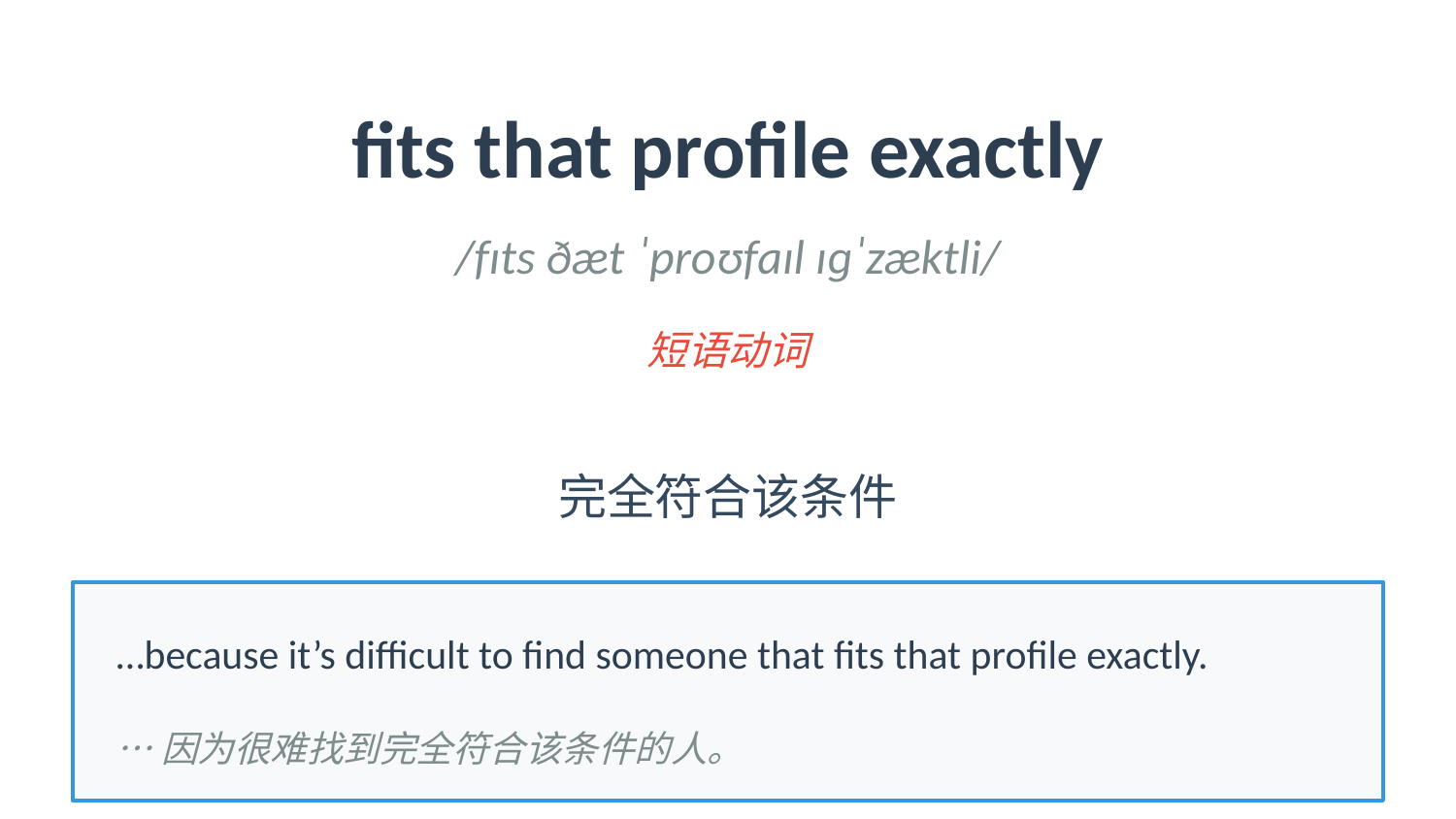

fits that profile exactly
/fɪts ðæt ˈproʊfaɪl ɪɡˈzæktli/
短语动词
完全符合该条件

…because it’s difficult to find someone that fits that profile exactly.

…因为很难找到完全符合该条件的人。